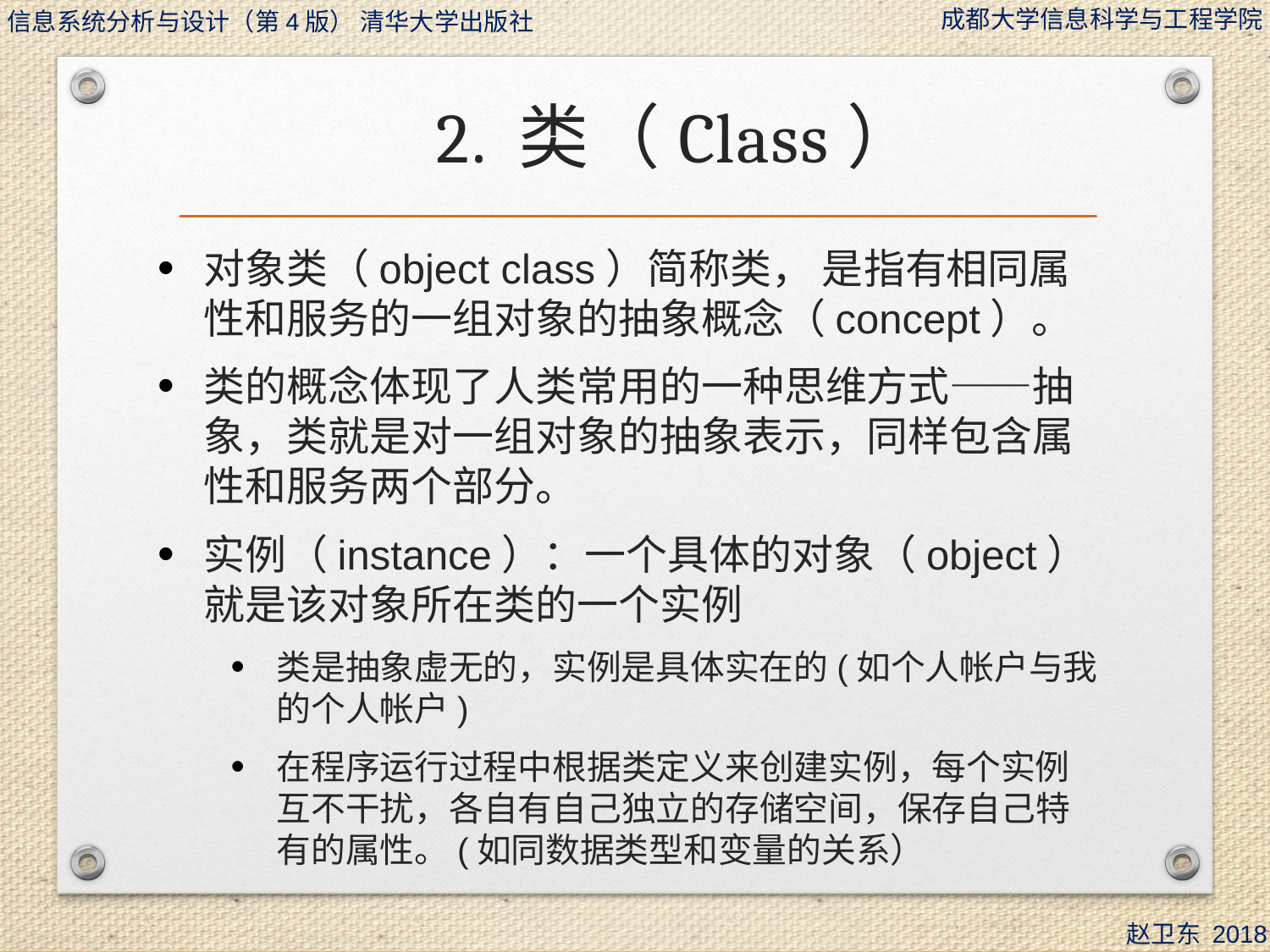

# 2. 类（Class）
对象类（object class）简称类， 是指有相同属性和服务的一组对象的抽象概念（concept）。
类的概念体现了人类常用的一种思维方式——抽象，类就是对一组对象的抽象表示，同样包含属性和服务两个部分。
实例（instance）：一个具体的对象（object）就是该对象所在类的一个实例
类是抽象虚无的，实例是具体实在的(如个人帐户与我的个人帐户)
在程序运行过程中根据类定义来创建实例，每个实例互不干扰，各自有自己独立的存储空间，保存自己特有的属性。(如同数据类型和变量的关系）